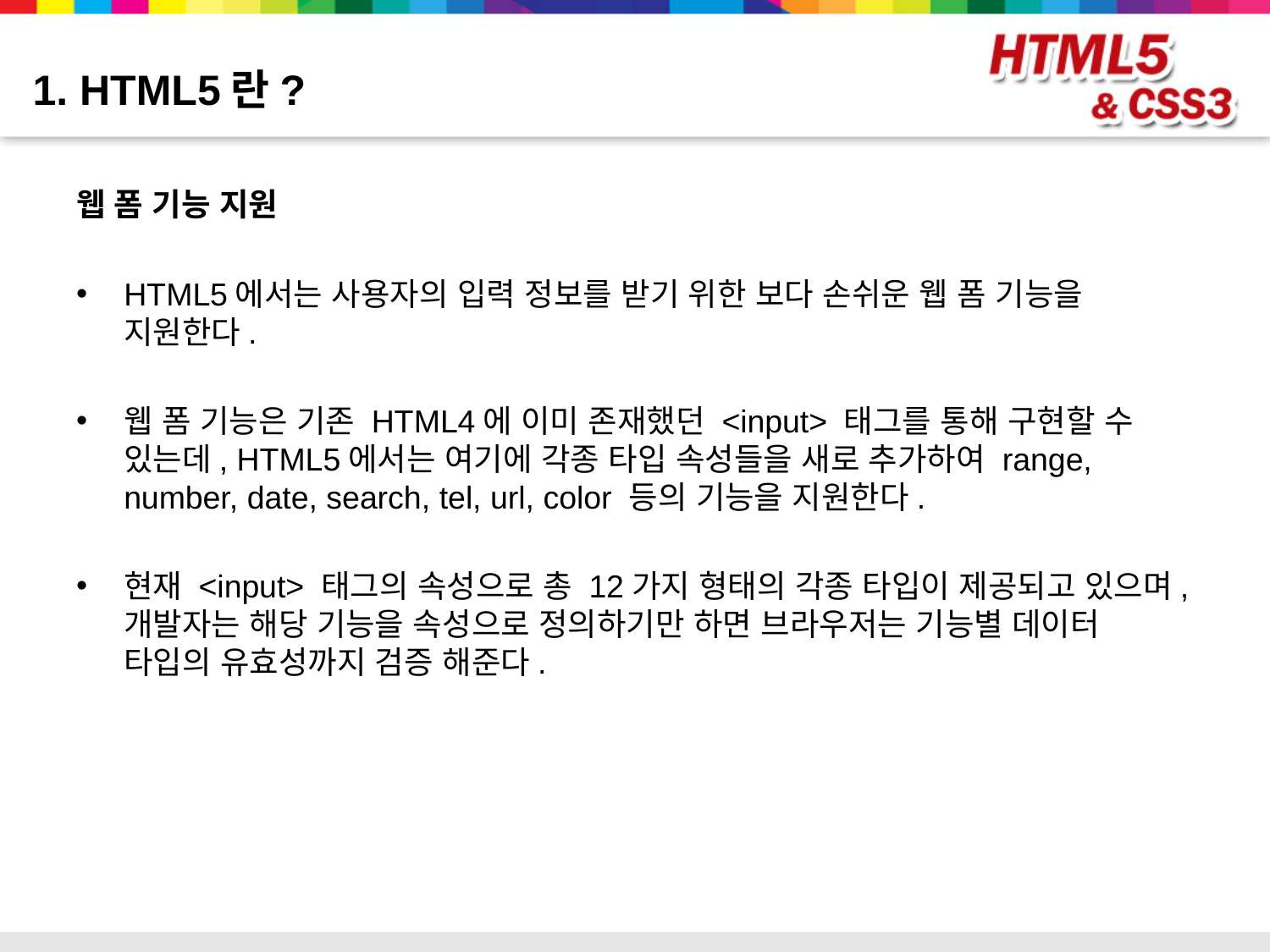

# 1. HTML5란?
웹 폼 기능 지원
HTML5에서는 사용자의 입력 정보를 받기 위한 보다 손쉬운 웹 폼 기능을 지원한다.

웹 폼 기능은 기존 HTML4에 이미 존재했던 <input> 태그를 통해 구현할 수 있는데, HTML5에서는 여기에 각종 타입 속성들을 새로 추가하여 range, number, date, search, tel, url, color 등의 기능을 지원한다.

현재 <input> 태그의 속성으로 총 12가지 형태의 각종 타입이 제공되고 있으며, 개발자는 해당 기능을 속성으로 정의하기만 하면 브라우저는 기능별 데이터 타입의 유효성까지 검증 해준다.